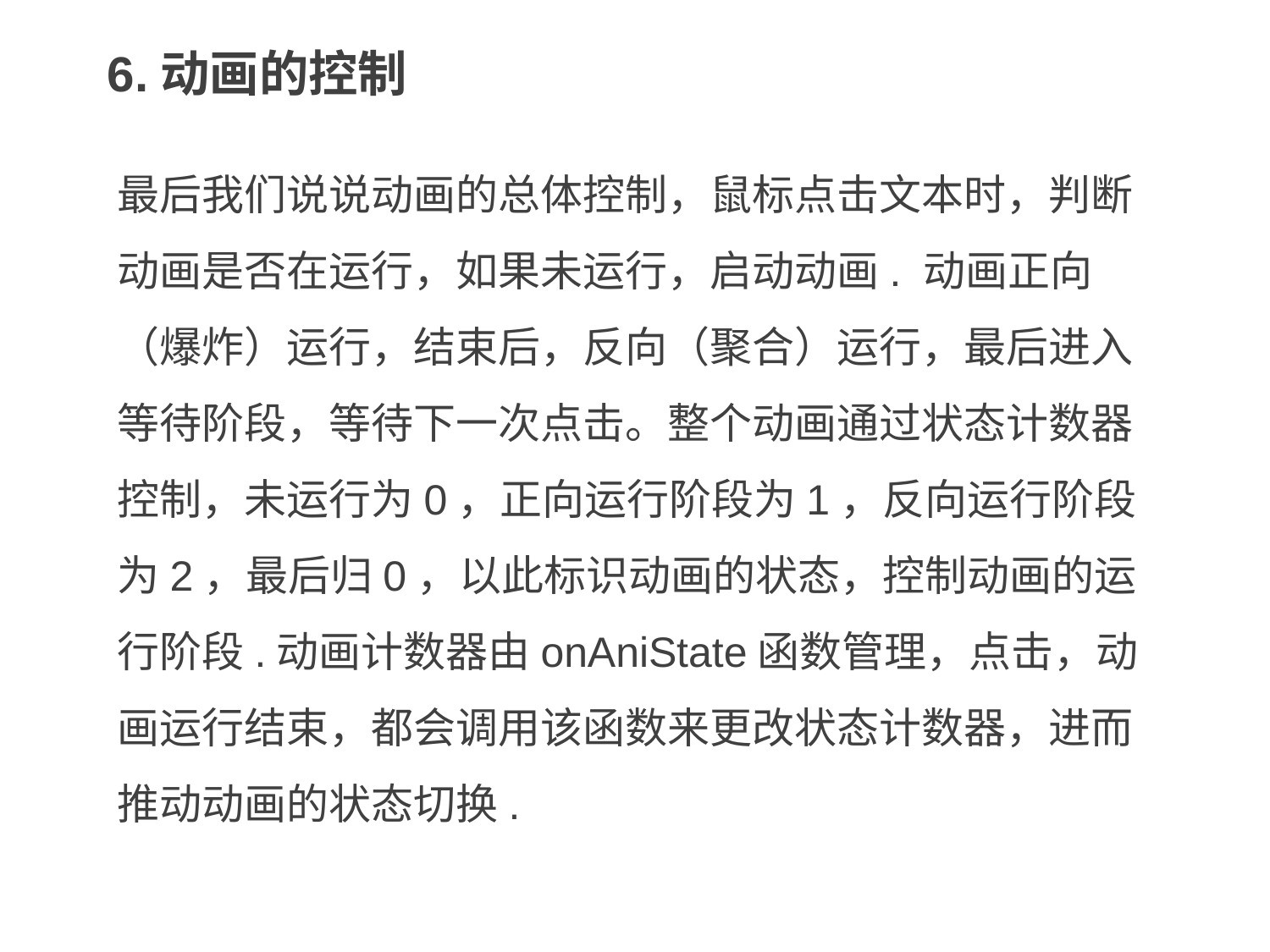

6.动画的控制
最后我们说说动画的总体控制，鼠标点击文本时，判断动画是否在运行，如果未运行，启动动画. 动画正向（爆炸）运行，结束后，反向（聚合）运行，最后进入等待阶段，等待下一次点击。整个动画通过状态计数器控制，未运行为0，正向运行阶段为1，反向运行阶段为2，最后归0，以此标识动画的状态，控制动画的运行阶段.动画计数器由onAniState函数管理，点击，动画运行结束，都会调用该函数来更改状态计数器，进而推动动画的状态切换.